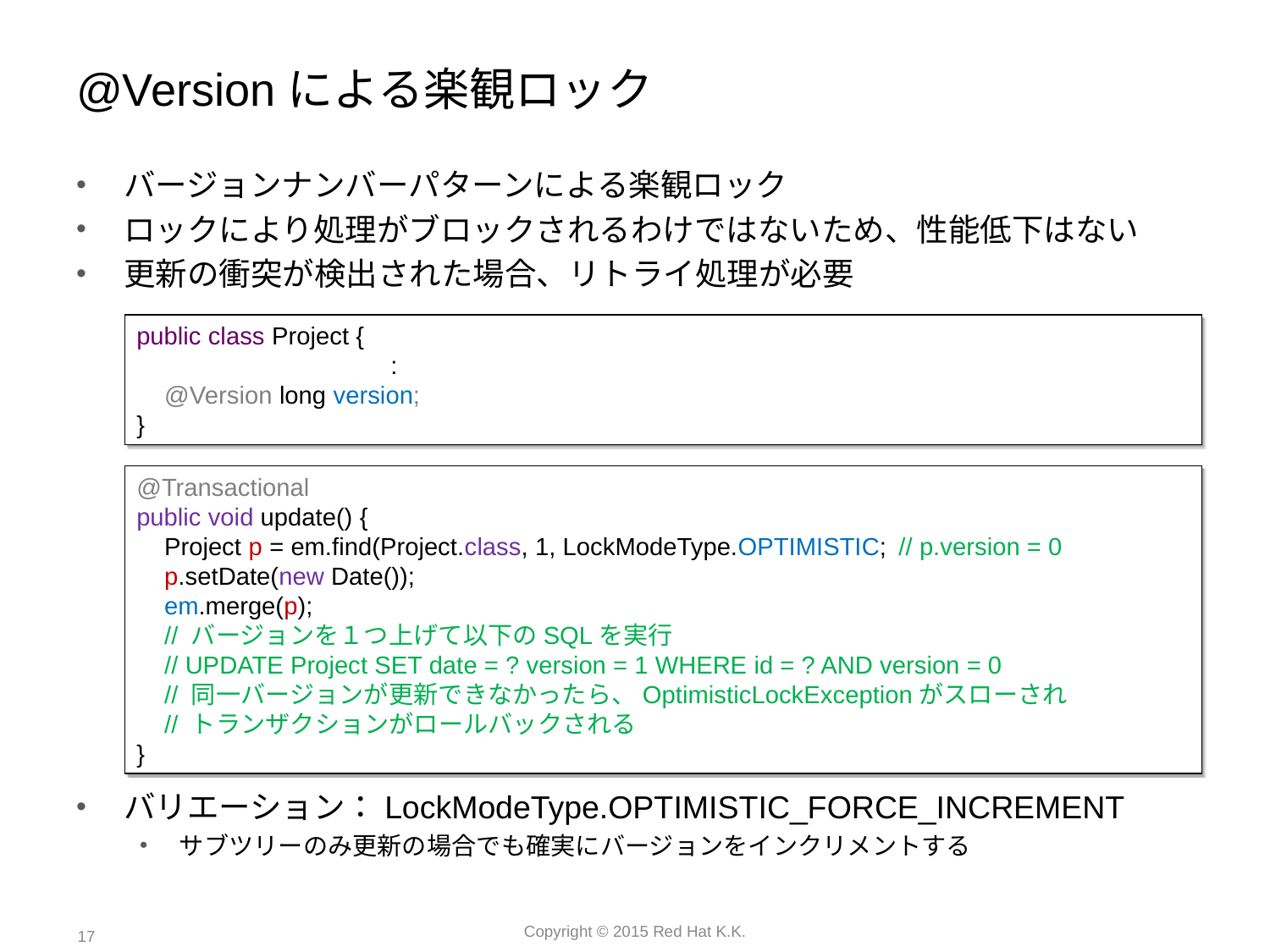

# @Versionによる楽観ロック
バージョンナンバーパターンによる楽観ロック
ロックにより処理がブロックされるわけではないため、性能低下はない
更新の衝突が検出された場合、リトライ処理が必要

バリエーション：LockModeType.OPTIMISTIC_FORCE_INCREMENT
サブツリーのみ更新の場合でも確実にバージョンをインクリメントする
public class Project {
    		:
    @Version long version;
}
@Transactional
public void update() {
    Project p = em.find(Project.class, 1, LockModeType.OPTIMISTIC;	// p.version = 0
    p.setDate(new Date());
    em.merge(p);
    // バージョンを１つ上げて以下のSQLを実行
    // UPDATE Project SET date = ? version = 1 WHERE id = ? AND version = 0
    // 同一バージョンが更新できなかったら、OptimisticLockExceptionがスローされ
    // トランザクションがロールバックされる
}
17
Copyright © 2015 Red Hat K.K.